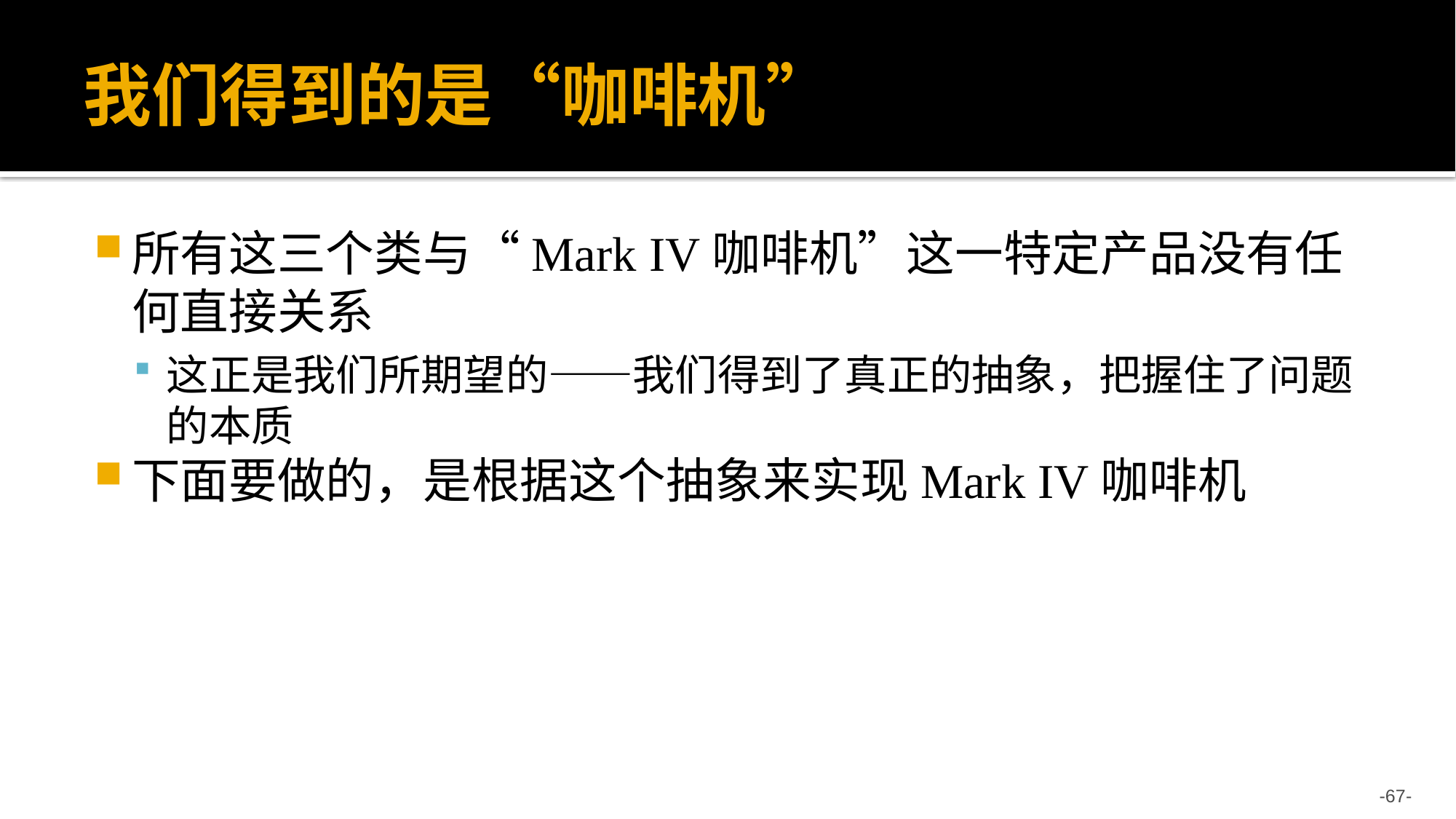

# 我们得到的是“咖啡机”
所有这三个类与“Mark IV咖啡机”这一特定产品没有任何直接关系
这正是我们所期望的——我们得到了真正的抽象，把握住了问题的本质
下面要做的，是根据这个抽象来实现Mark IV咖啡机
-67-